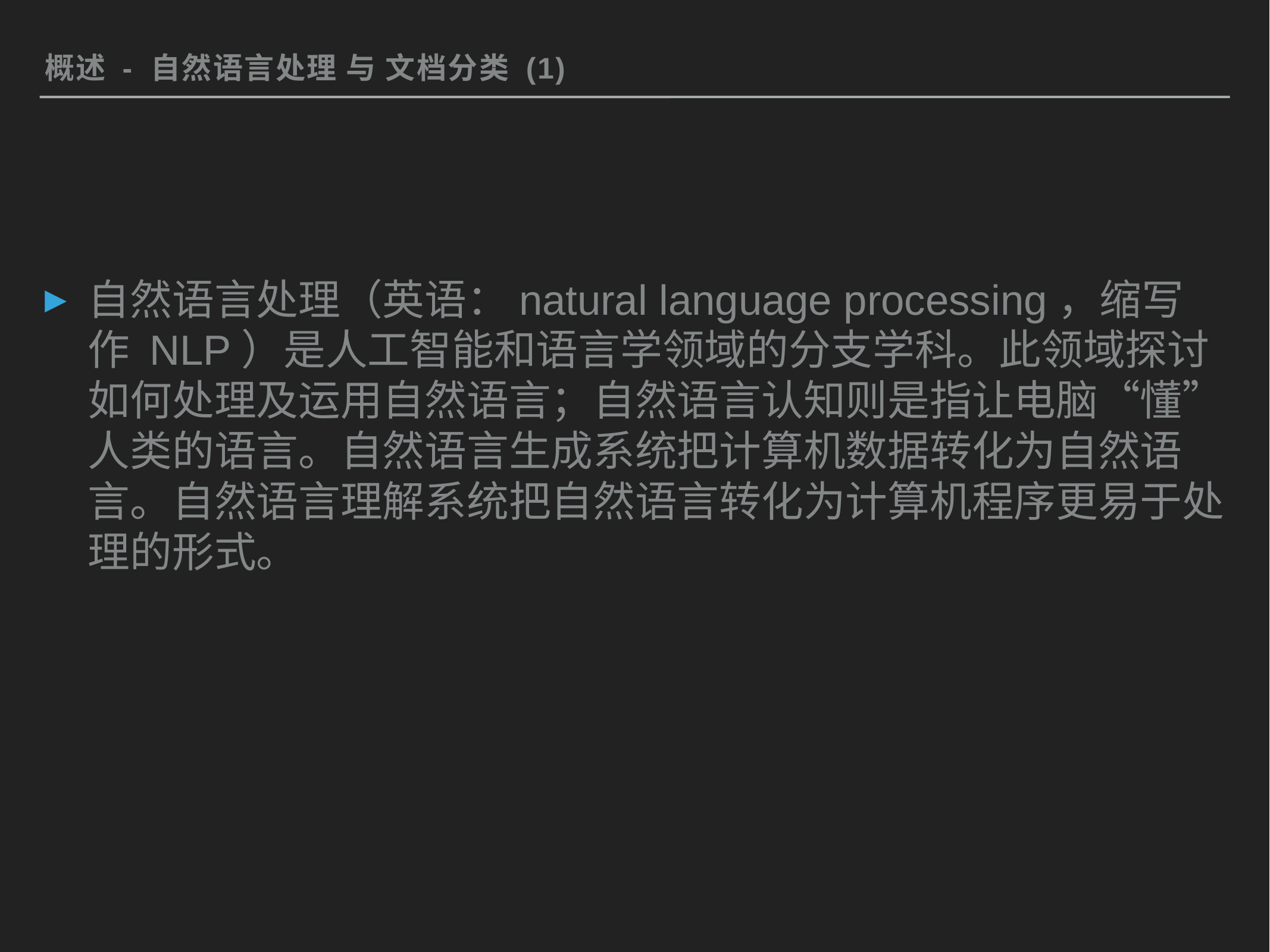

概述 - 自然语言处理 与 文档分类 (1)
自然语言处理（英语：natural language processing，缩写作 NLP）是人工智能和语言学领域的分支学科。此领域探讨如何处理及运用自然语言；自然语言认知则是指让电脑“懂”人类的语言。自然语言生成系统把计算机数据转化为自然语言。自然语言理解系统把自然语言转化为计算机程序更易于处理的形式。